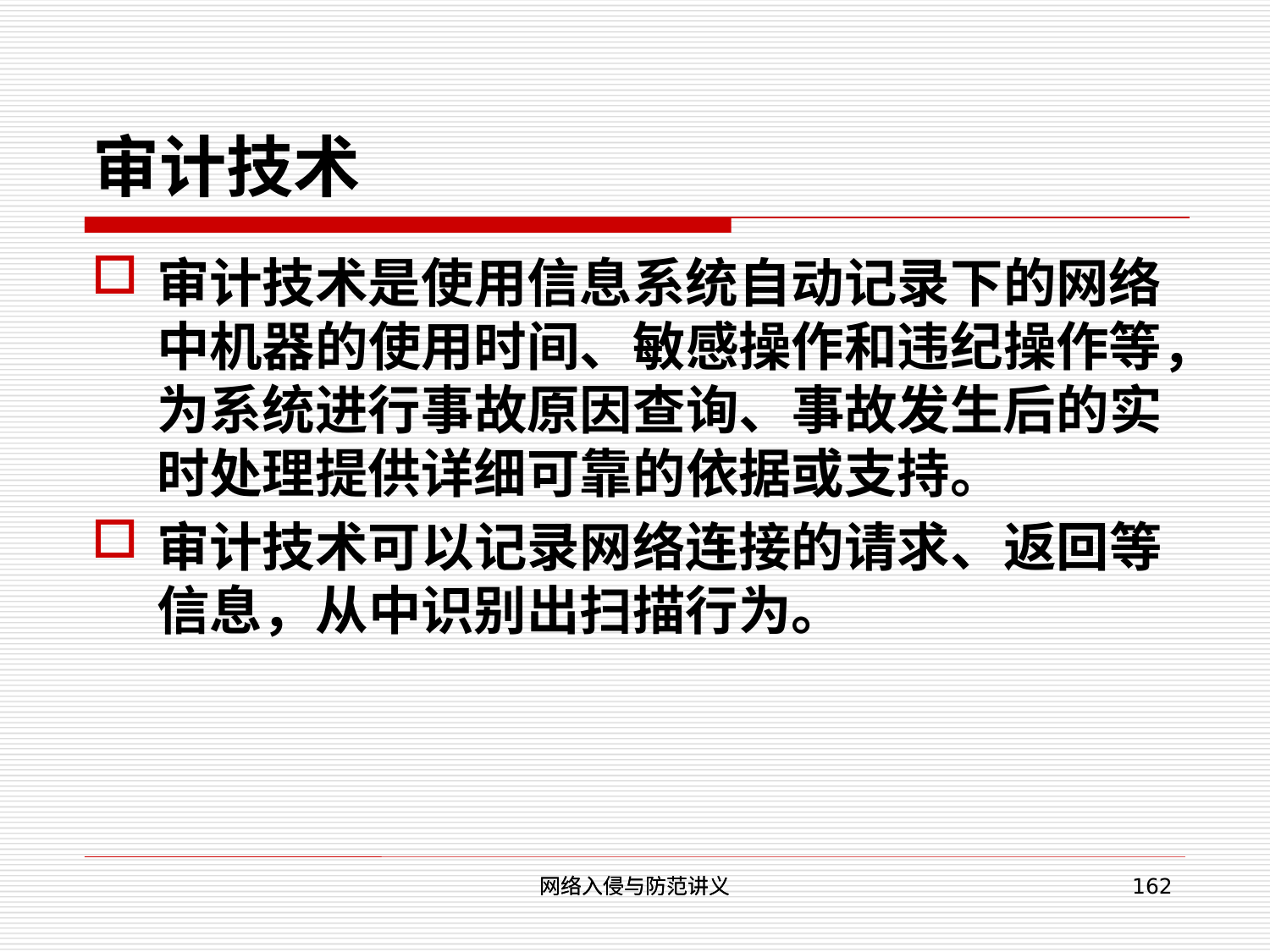

# 审计技术
审计技术是使用信息系统自动记录下的网络中机器的使用时间、敏感操作和违纪操作等，为系统进行事故原因查询、事故发生后的实时处理提供详细可靠的依据或支持。
审计技术可以记录网络连接的请求、返回等信息，从中识别出扫描行为。

网络入侵与防范讲义
网络入侵与防范讲义
162
162